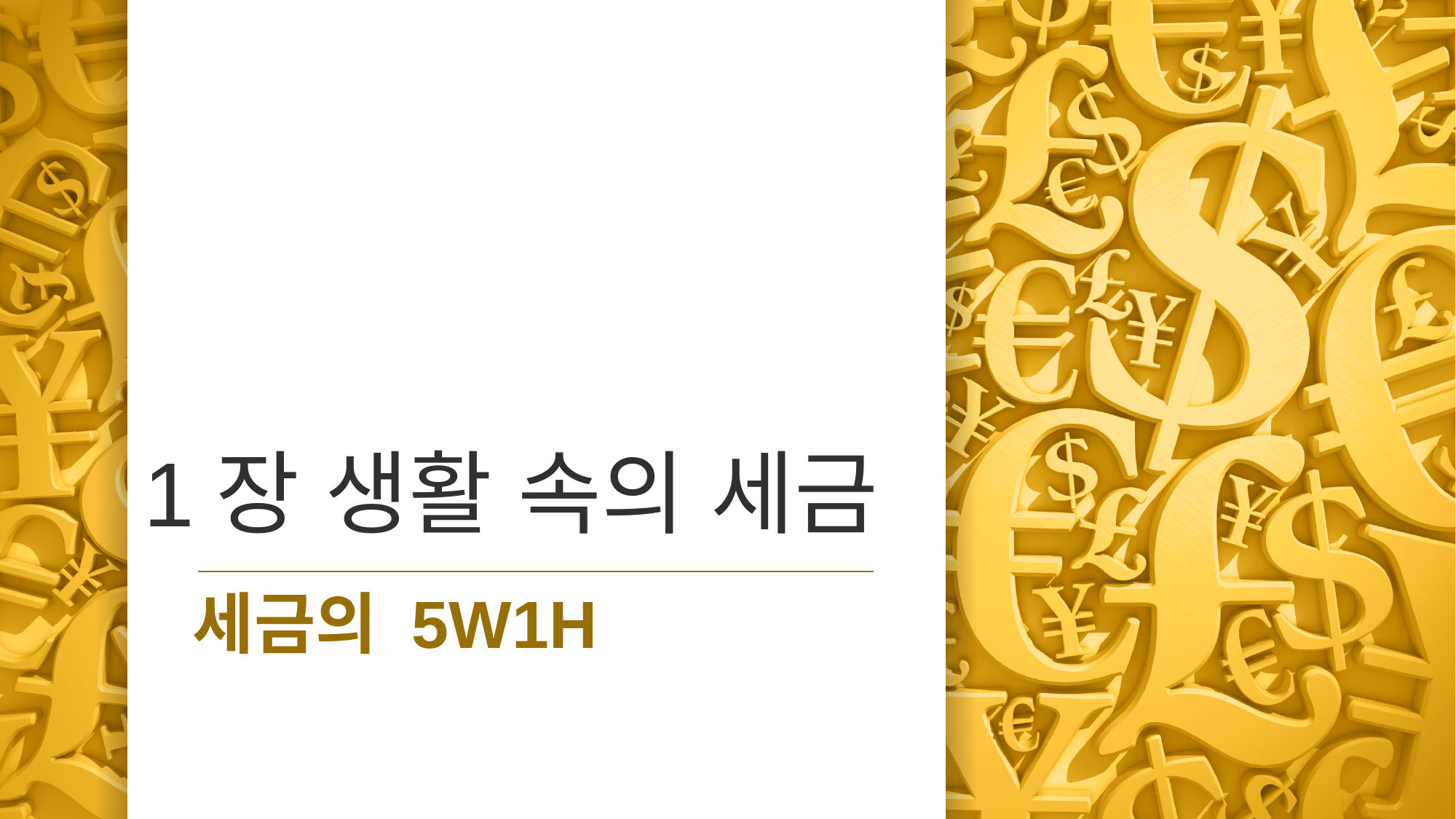

# 1장 생활 속의 세금
세금의 5W1H